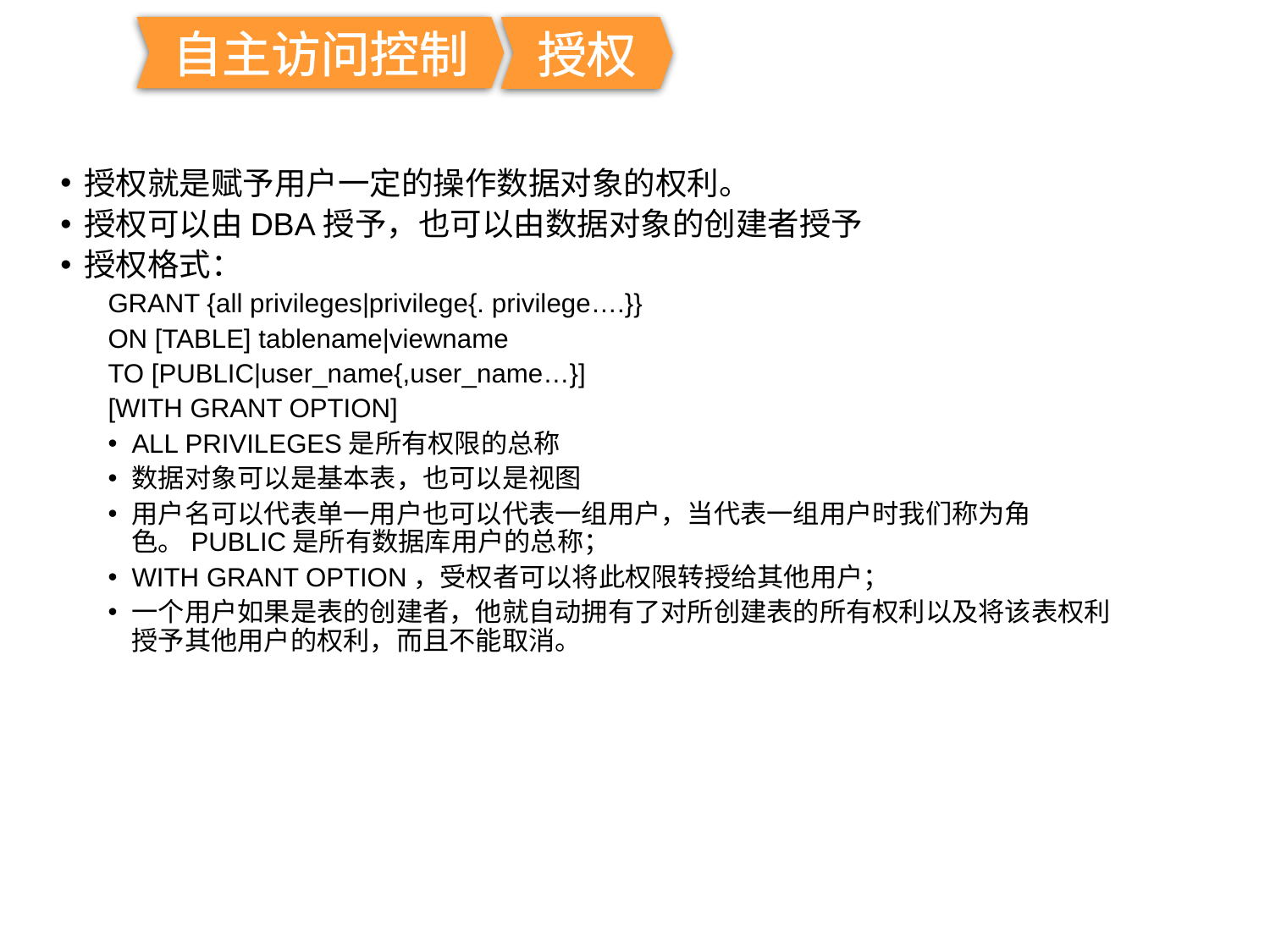

自主访问控制
授权

授权就是赋予用户一定的操作数据对象的权利。
授权可以由DBA授予，也可以由数据对象的创建者授予
授权格式：
GRANT {all privileges|privilege{. privilege….}}
ON [TABLE] tablename|viewname
TO [PUBLIC|user_name{,user_name…}]
[WITH GRANT OPTION]
ALL PRIVILEGES是所有权限的总称
数据对象可以是基本表，也可以是视图
用户名可以代表单一用户也可以代表一组用户，当代表一组用户时我们称为角色。PUBLIC是所有数据库用户的总称；
WITH GRANT OPTION，受权者可以将此权限转授给其他用户；
一个用户如果是表的创建者，他就自动拥有了对所创建表的所有权利以及将该表权利授予其他用户的权利，而且不能取消。